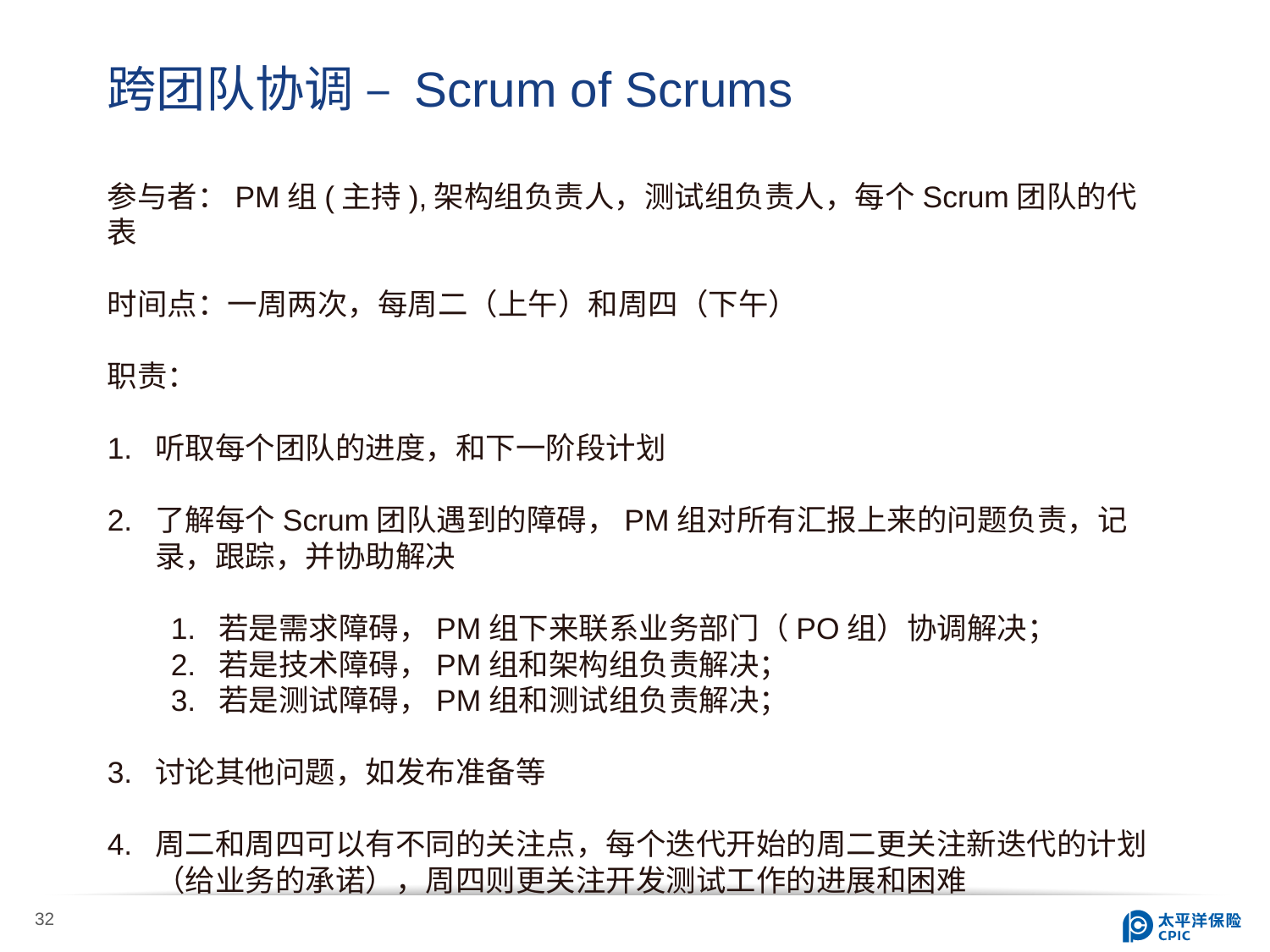

跨团队协调 – Scrum of Scrums
参与者：PM组(主持),架构组负责人，测试组负责人，每个Scrum团队的代表

时间点：一周两次，每周二（上午）和周四（下午）

职责：

听取每个团队的进度，和下一阶段计划

了解每个Scrum团队遇到的障碍，PM组对所有汇报上来的问题负责，记录，跟踪，并协助解决

若是需求障碍，PM组下来联系业务部门（PO组）协调解决；
若是技术障碍，PM组和架构组负责解决；
若是测试障碍，PM组和测试组负责解决；

讨论其他问题，如发布准备等

周二和周四可以有不同的关注点，每个迭代开始的周二更关注新迭代的计划（给业务的承诺），周四则更关注开发测试工作的进展和困难